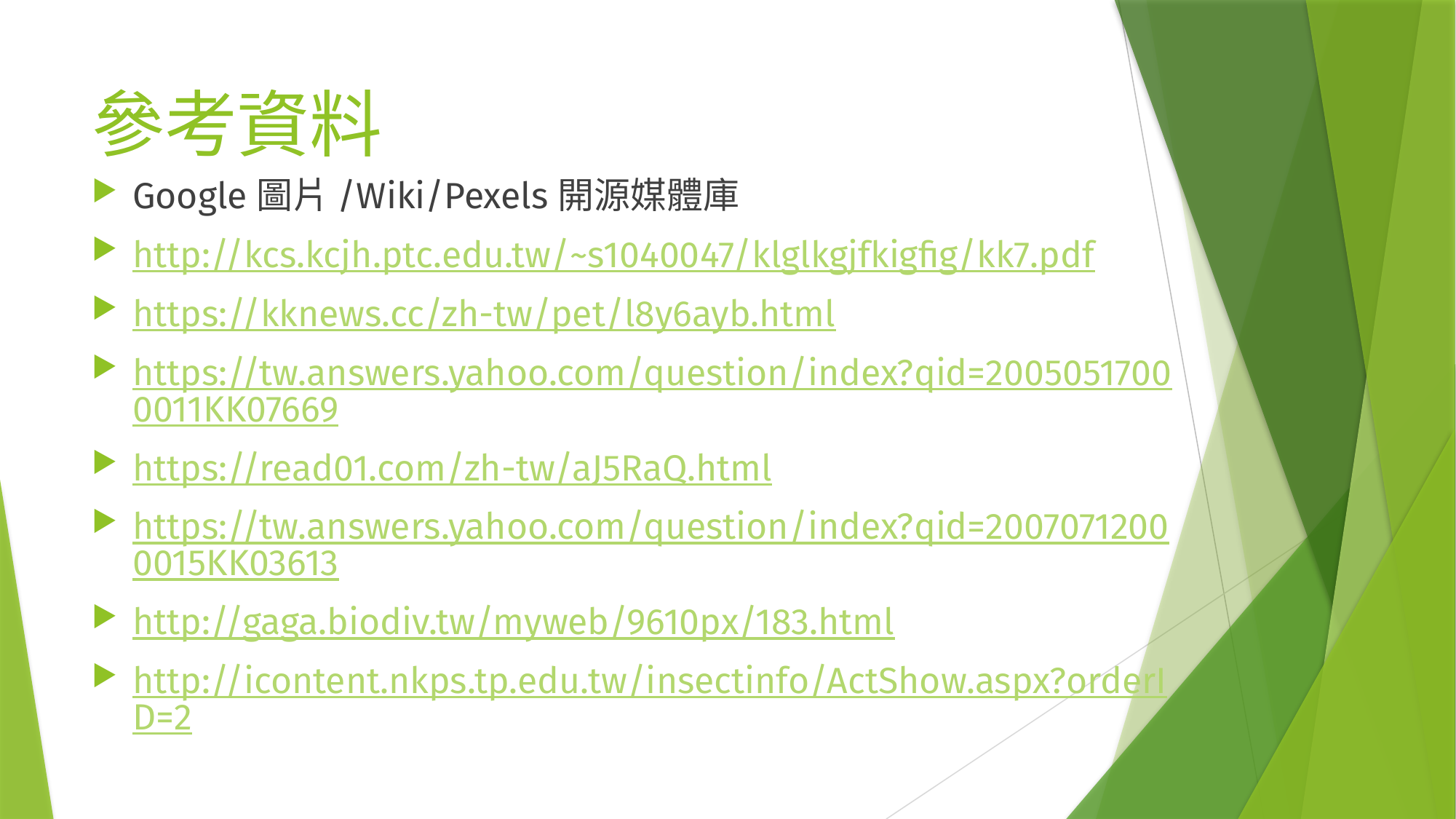

# 參考資料
Google圖片/Wiki/Pexels開源媒體庫
http://kcs.kcjh.ptc.edu.tw/~s1040047/klglkgjfkigfig/kk7.pdf
https://kknews.cc/zh-tw/pet/l8y6ayb.html
https://tw.answers.yahoo.com/question/index?qid=20050517000011KK07669
https://read01.com/zh-tw/aJ5RaQ.html
https://tw.answers.yahoo.com/question/index?qid=20070712000015KK03613
http://gaga.biodiv.tw/myweb/9610px/183.html
http://icontent.nkps.tp.edu.tw/insectinfo/ActShow.aspx?orderID=2